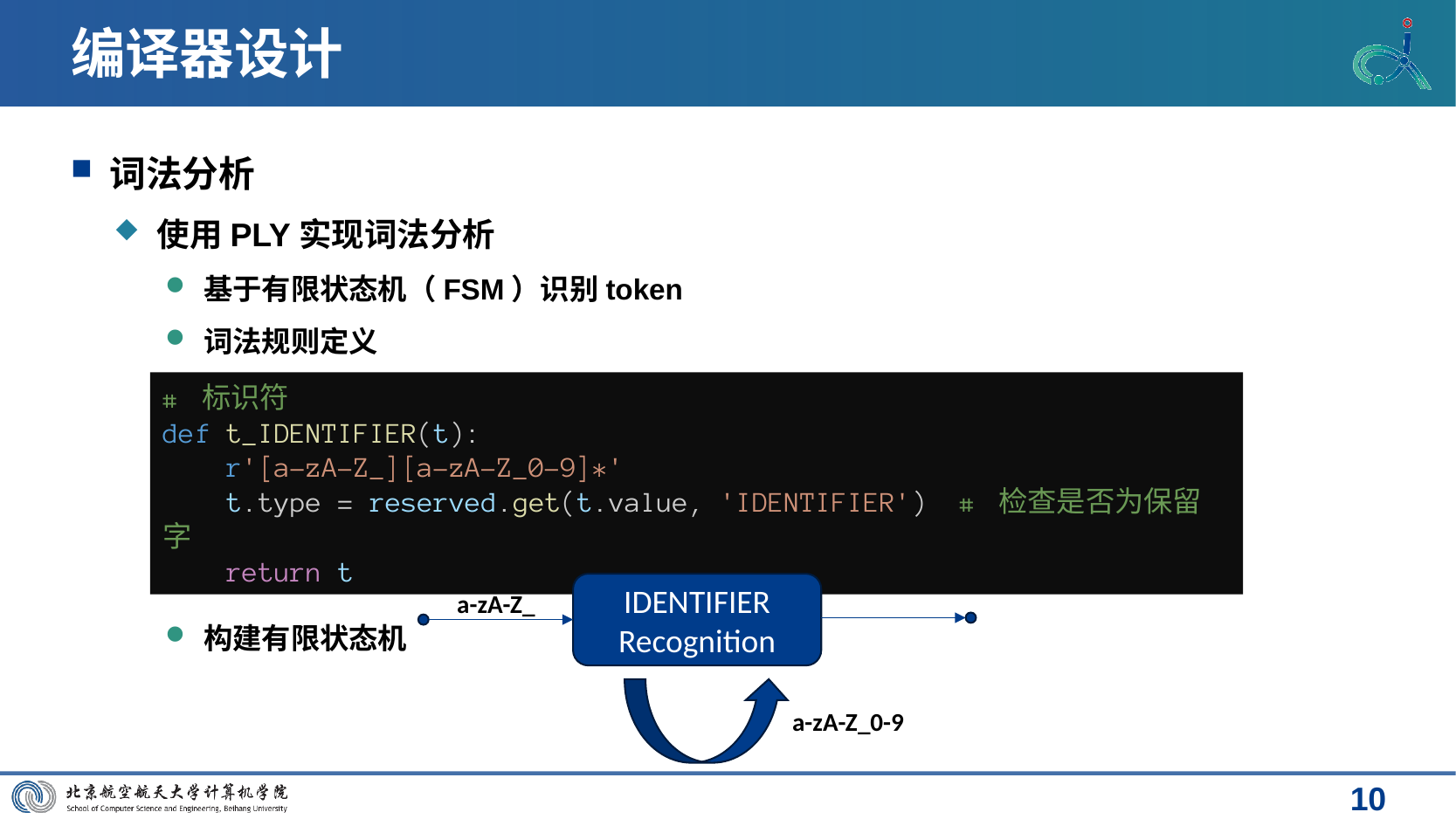

# 编译器设计
词法分析
使用PLY实现词法分析
基于有限状态机（FSM）识别token
词法规则定义

构建有限状态机
# 标识符
def t_IDENTIFIER(t):
    r'[a-zA-Z_][a-zA-Z_0-9]*'
    t.type = reserved.get(t.value, 'IDENTIFIER')  # 检查是否为保留字
    return t
a-zA-Z_
IDENTIFIER Recognition

a-zA-Z_0-9
10